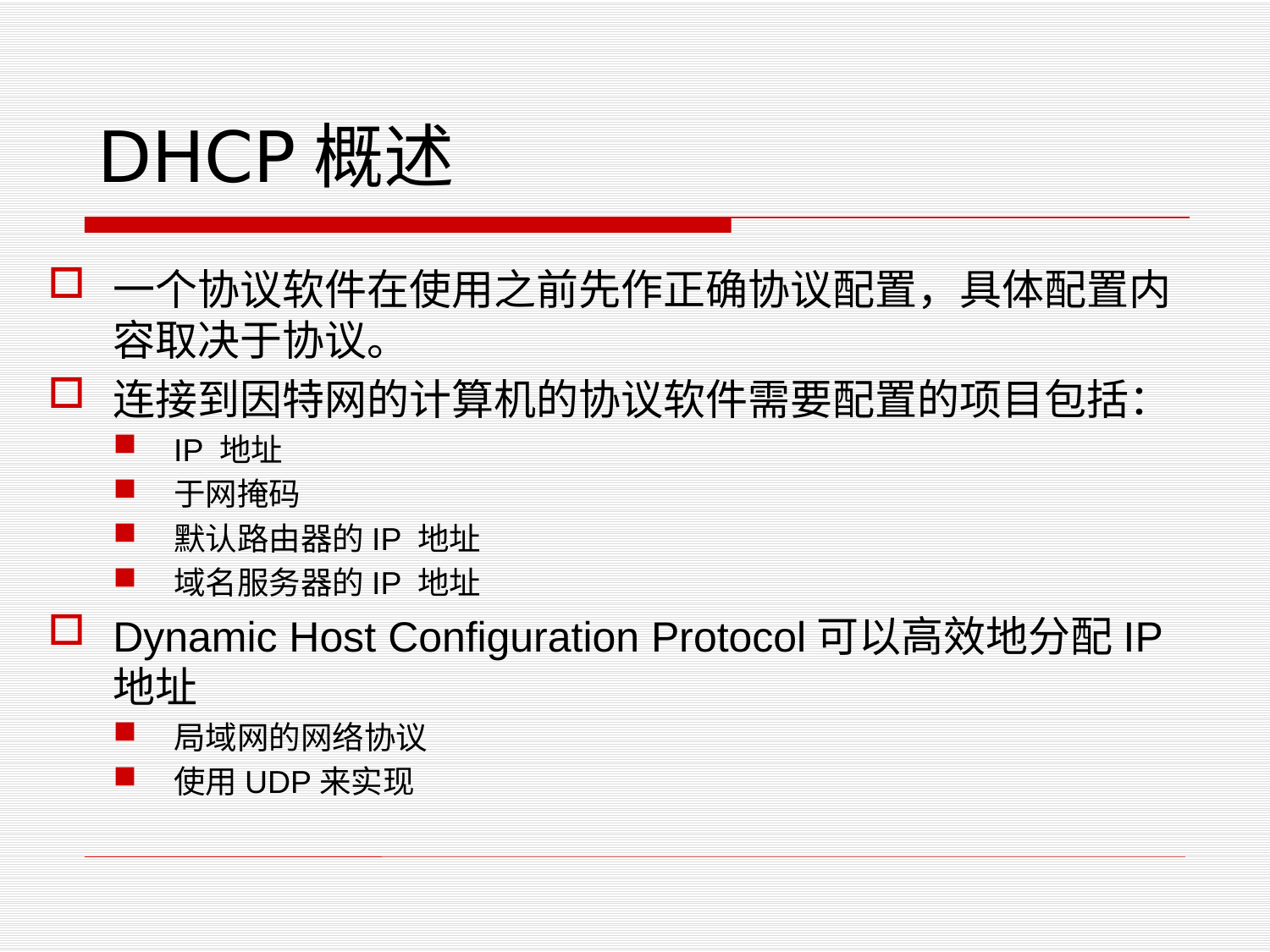

# DHCP概述
一个协议软件在使用之前先作正确协议配置，具体配置内容取决于协议。
连接到因特网的计算机的协议软件需要配置的项目包括：
IP 地址
于网掩码
默认路由器的IP 地址
域名服务器的IP 地址
Dynamic Host Configuration Protocol可以高效地分配IP地址
局域网的网络协议
使用UDP来实现